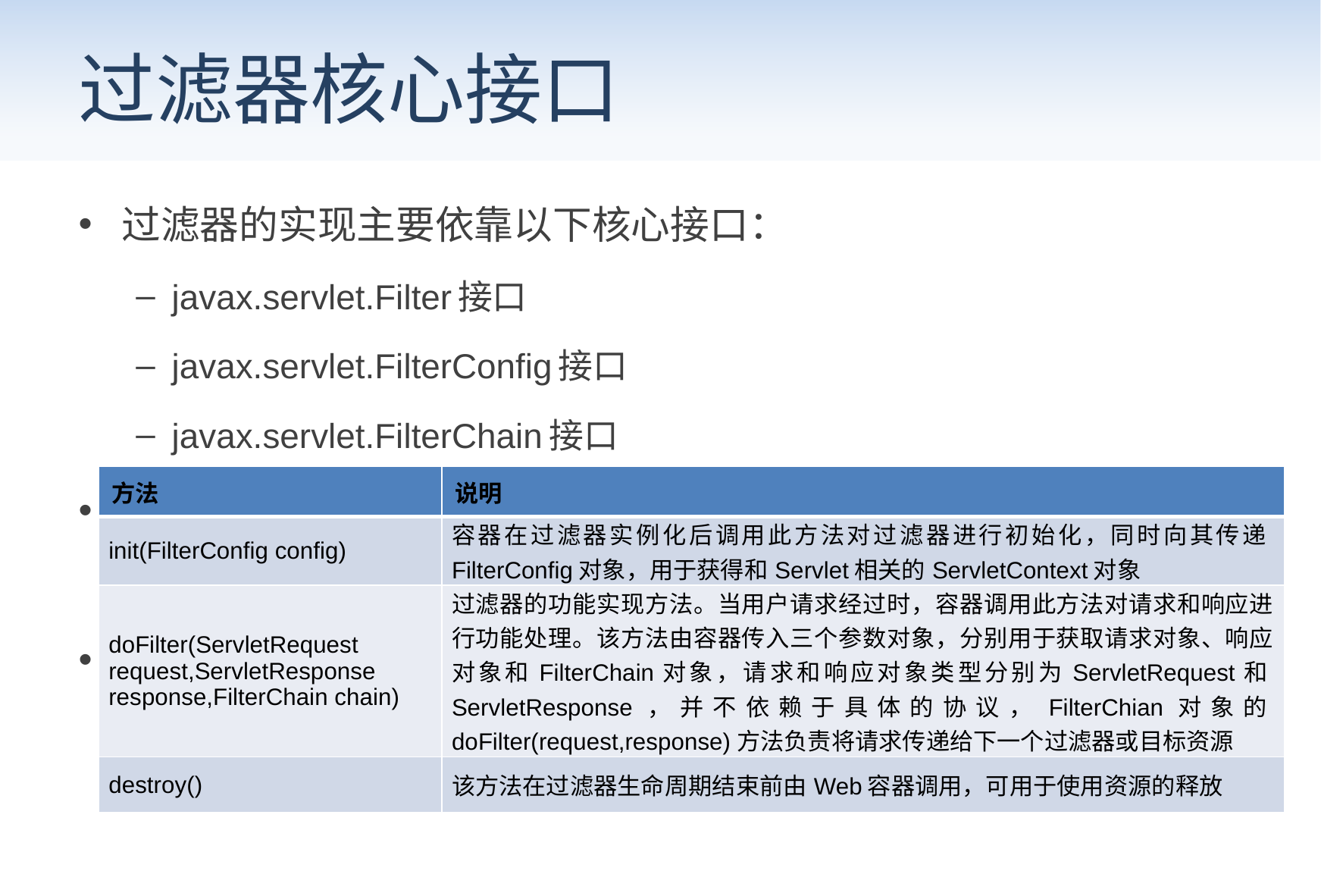

# 过滤器核心接口
过滤器的实现主要依靠以下核心接口：
javax.servlet.Filter接口
javax.servlet.FilterConfig接口
javax.servlet.FilterChain接口
与开发Servlet需要实现Servlet接口类似，开发Filter要实现javax.servlet.Filter接口，并提供一个公共的不带参数的构造方法。
 Filter接口的方法及说明

| 方法 | 说明 |
| --- | --- |
| init(FilterConfig config) | 容器在过滤器实例化后调用此方法对过滤器进行初始化，同时向其传递FilterConfig对象，用于获得和Servlet相关的ServletContext对象 |
| doFilter(ServletRequest request,ServletResponse response,FilterChain chain) | 过滤器的功能实现方法。当用户请求经过时，容器调用此方法对请求和响应进行功能处理。该方法由容器传入三个参数对象，分别用于获取请求对象、响应对象和FilterChain对象，请求和响应对象类型分别为ServletRequest和ServletResponse，并不依赖于具体的协议，FilterChian对象的doFilter(request,response)方法负责将请求传递给下一个过滤器或目标资源 |
| destroy() | 该方法在过滤器生命周期结束前由Web容器调用，可用于使用资源的释放 |